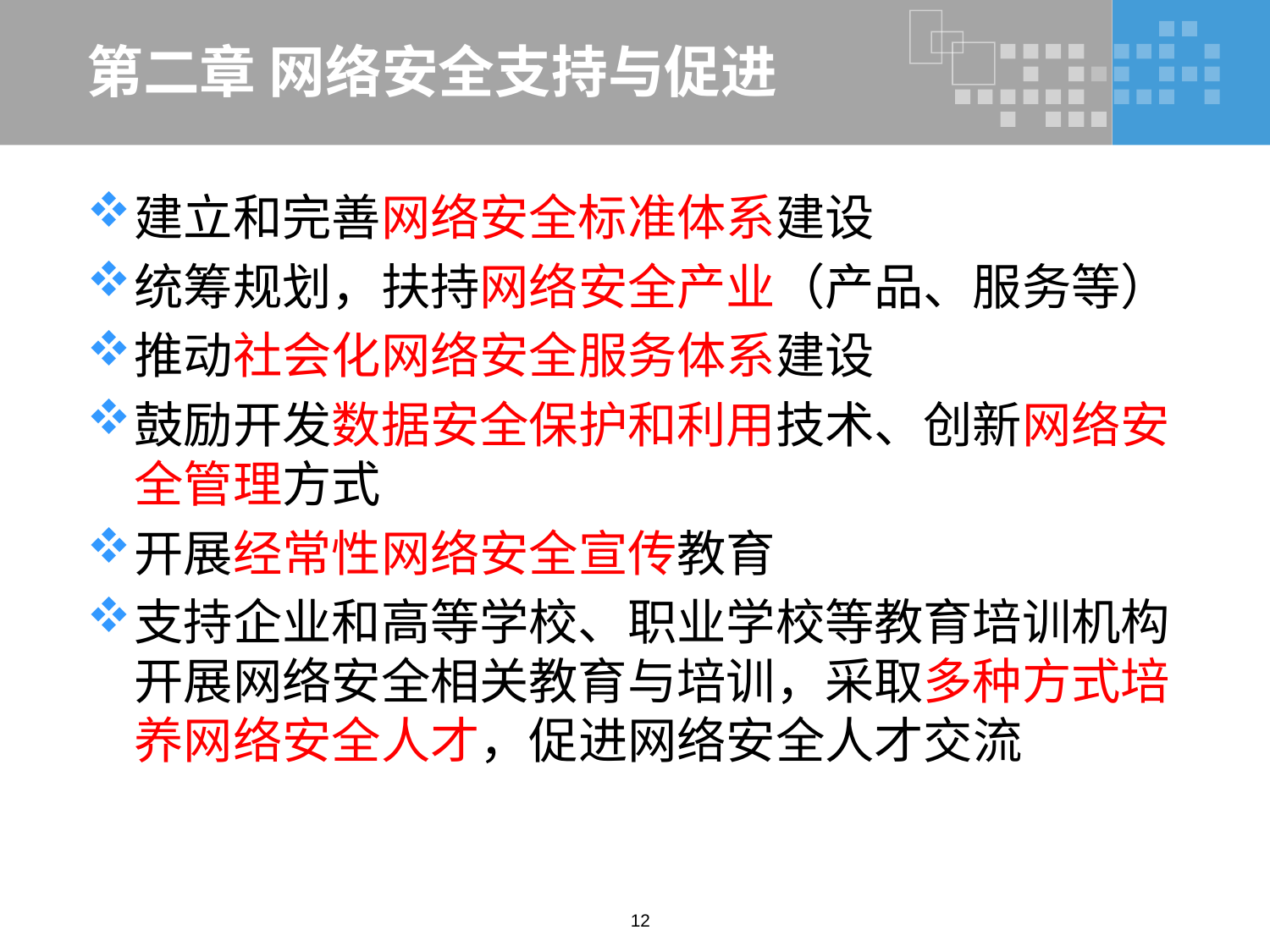

# 第二章 网络安全支持与促进
建立和完善网络安全标准体系建设
统筹规划，扶持网络安全产业（产品、服务等）
推动社会化网络安全服务体系建设
鼓励开发数据安全保护和利用技术、创新网络安全管理方式
开展经常性网络安全宣传教育
支持企业和高等学校、职业学校等教育培训机构开展网络安全相关教育与培训，采取多种方式培养网络安全人才，促进网络安全人才交流
12